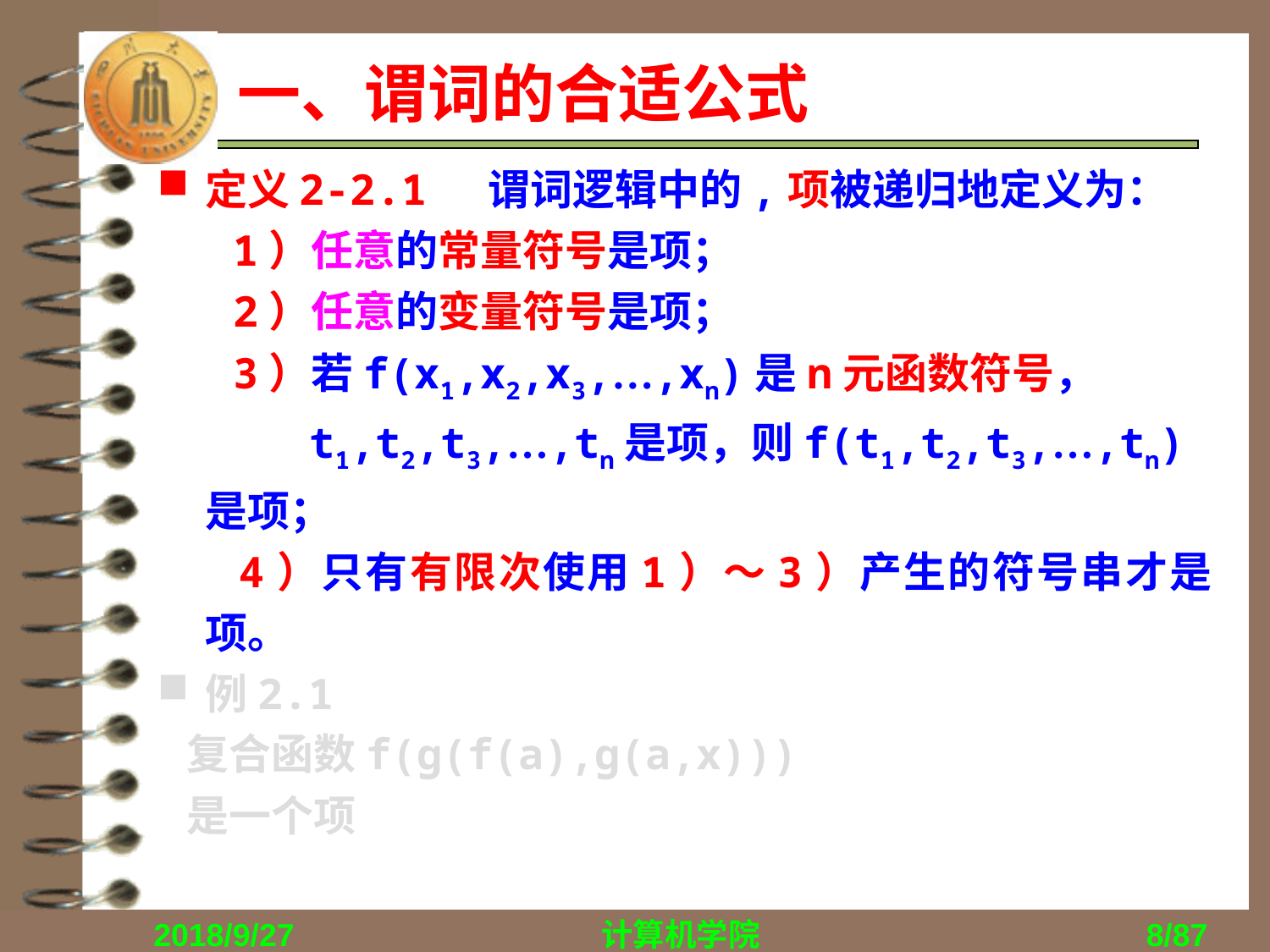

# 一、谓词的合适公式
定义2-2.1  谓词逻辑中的,项被递归地定义为：
   1）任意的常量符号是项；
   2）任意的变量符号是项；
   3）若f(x1,x2,x3,…,xn)是n元函数符号，
      t1,t2,t3,…,tn是项，则f(t1,t2,t3,…,tn)是项；
   4）只有有限次使用1）～3）产生的符号串才是项。
例2.1
  复合函数f(g(f(a),g(a,x)))
  是一个项

2018/9/27
计算机学院
8/87